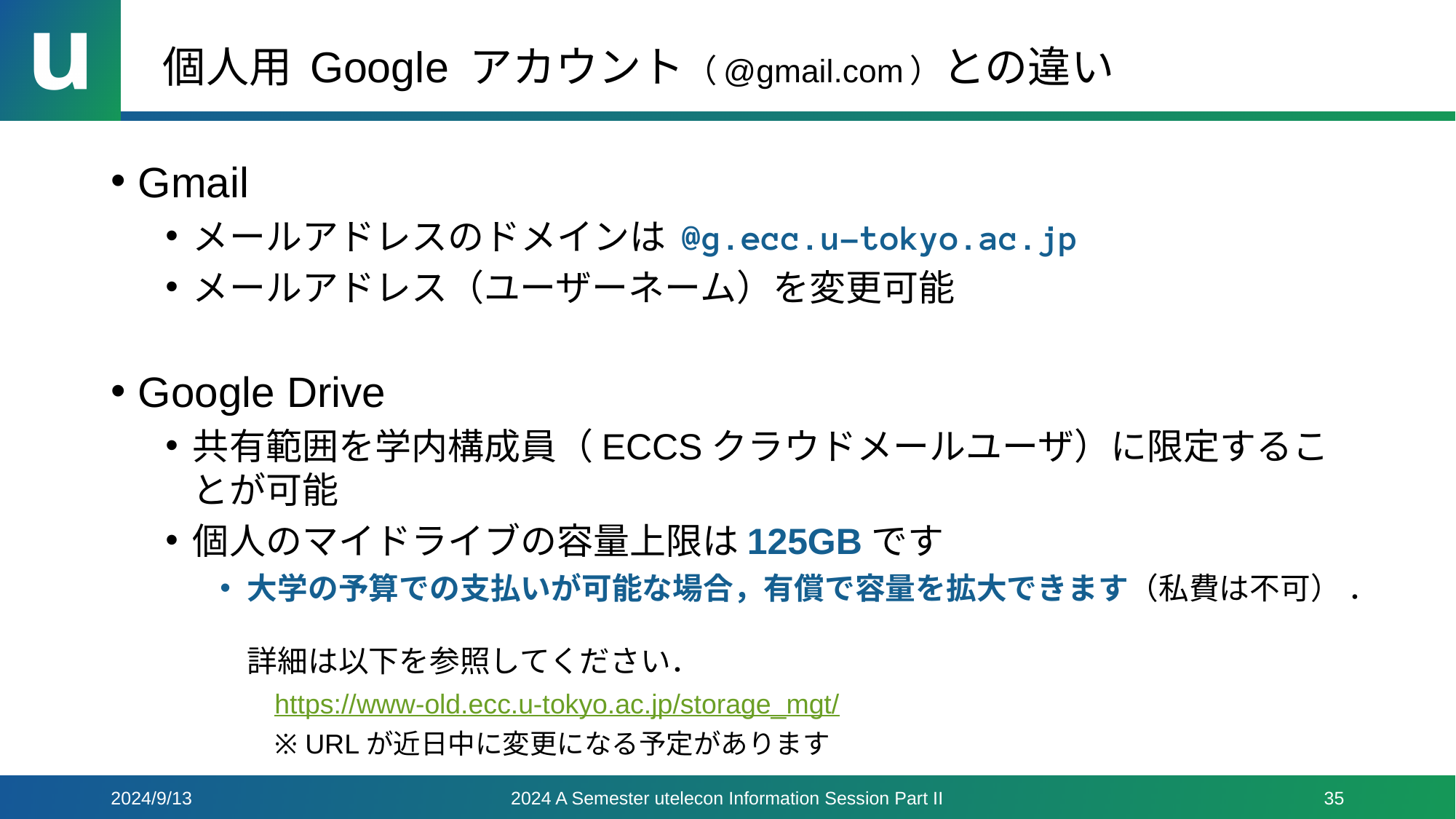

# 個人用 Google アカウント（@gmail.com）との違い
Gmail
メールアドレスのドメインは @g.ecc.u-tokyo.ac.jp
メールアドレス（ユーザーネーム）を変更可能

Google Drive
共有範囲を学内構成員（ECCSクラウドメールユーザ）に限定することが可能
個人のマイドライブの容量上限は125GBです
大学の予算での支払いが可能な場合，有償で容量を拡大できます（私費は不可） ．
詳細は以下を参照してください．
https://www-old.ecc.u-tokyo.ac.jp/storage_mgt/
※ URLが近日中に変更になる予定があります
2024/9/13
2024 A Semester utelecon Information Session Part II
35